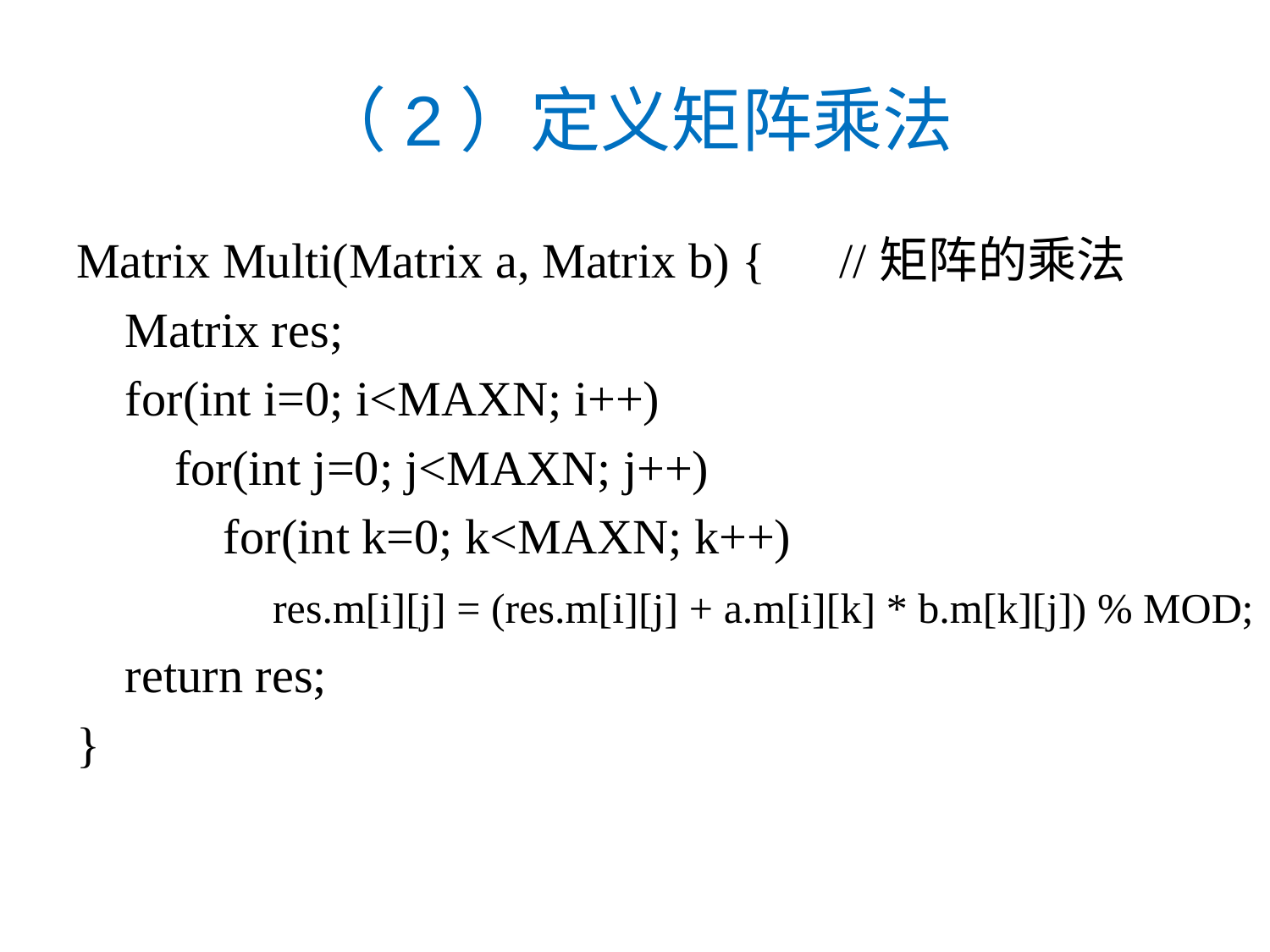

# （2）定义矩阵乘法
Matrix Multi(Matrix a, Matrix b) {      //矩阵的乘法
    Matrix res;
    for(int i=0; i<MAXN; i++)
        for(int j=0; j<MAXN; j++)
            for(int k=0; k<MAXN; k++)
                res.m[i][j] = (res.m[i][j] + a.m[i][k] * b.m[k][j]) % MOD;
    return res;
}